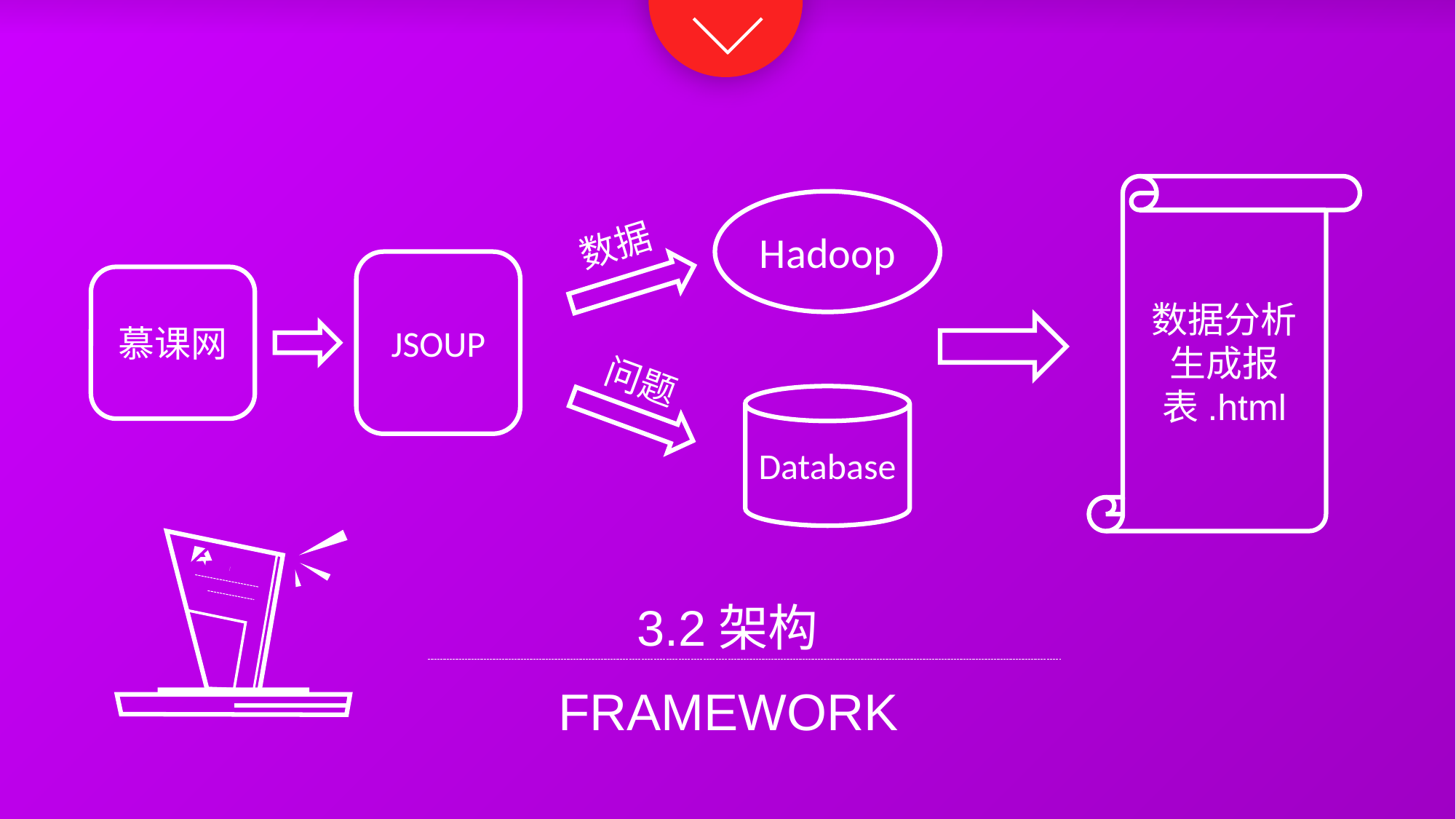

数据分析
生成报表.html
Hadoop
JSOUP
数据

慕课网

Database
问题

3.2架构
FRAMEWORK